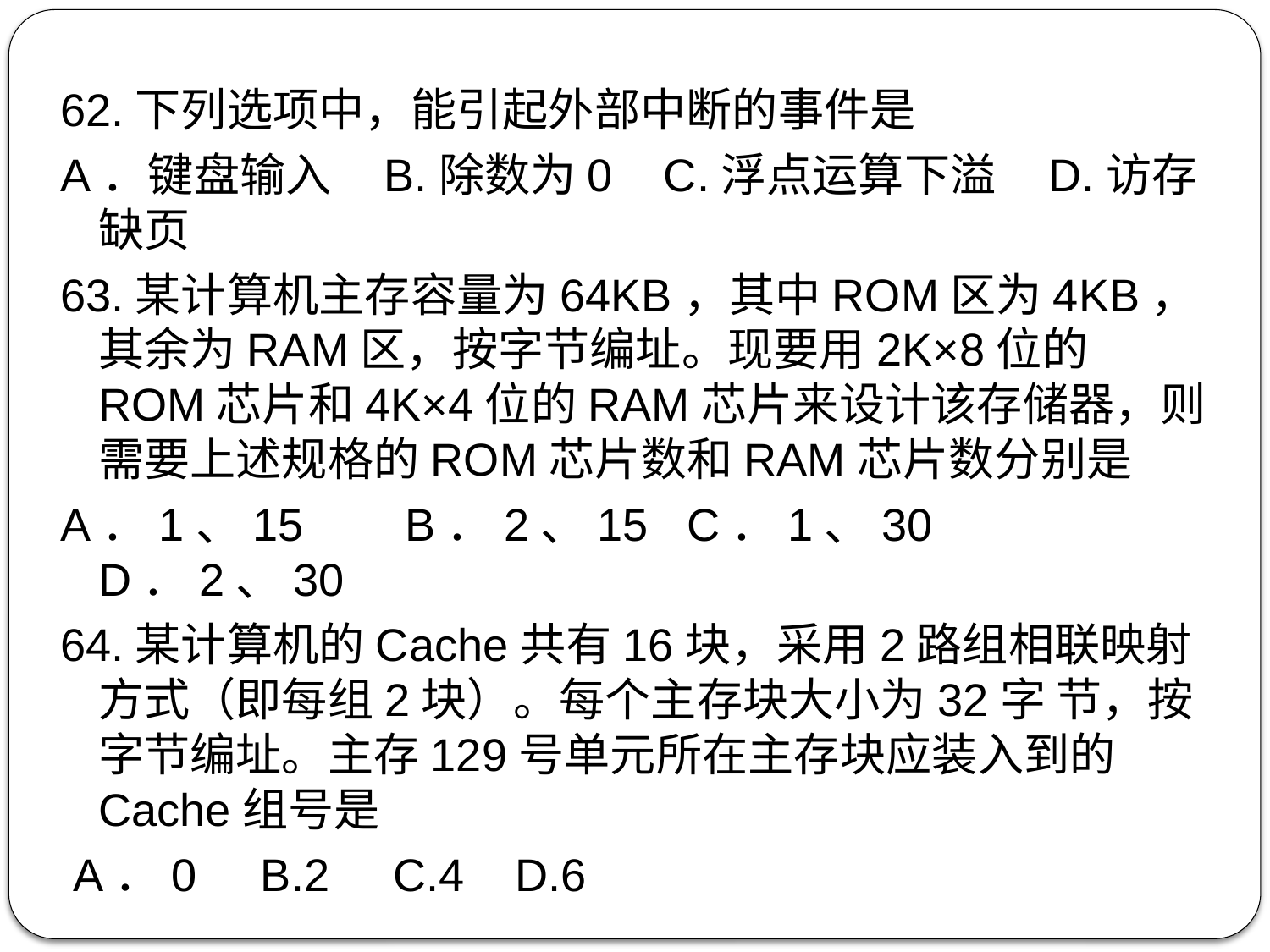

62.下列选项中，能引起外部中断的事件是
A．键盘输入    B.除数为0    C.浮点运算下溢    D.访存缺页
63.某计算机主存容量为64KB，其中ROM区为4KB，其余为RAM区，按字节编址。现要用2K×8位的 ROM芯片和4K×4位的RAM芯片来设计该存储器，则需要上述规格的ROM芯片数和RAM芯片数分别是
A．1、15        B．2、15   C．1、30   D．2、30
64.某计算机的Cache共有16块，采用2路组相联映射方式（即每组2块）。每个主存块大小为32字 节，按字节编址。主存129号单元所在主存块应装入到的Cache组号是
 A．0     B.2     C.4    D.6